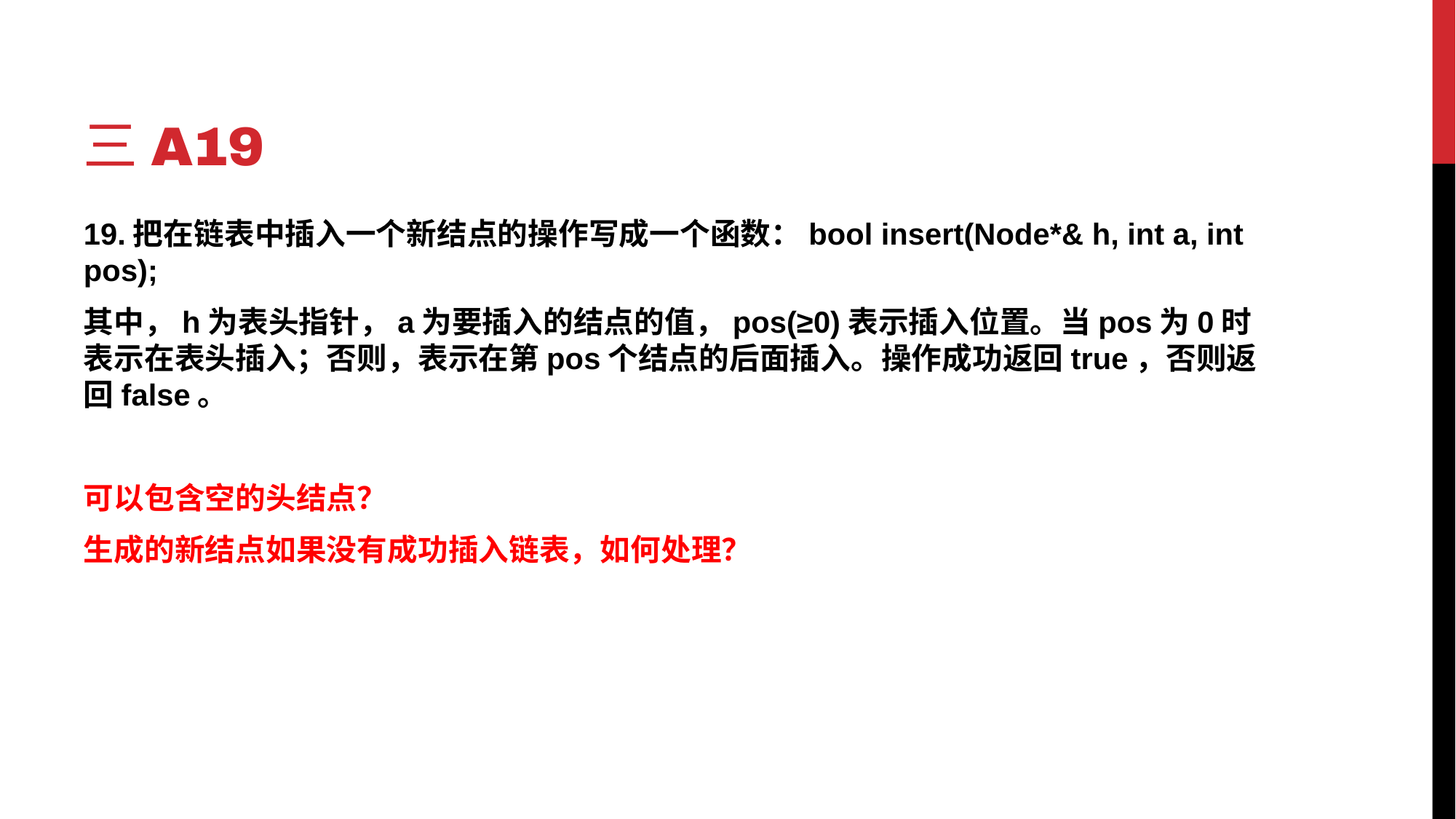

# 三a19
19.把在链表中插入一个新结点的操作写成一个函数：bool insert(Node*& h, int a, int pos);
其中，h为表头指针，a为要插入的结点的值，pos(≥0)表示插入位置。当pos为0时表示在表头插入；否则，表示在第pos个结点的后面插入。操作成功返回true，否则返回false。

可以包含空的头结点？
生成的新结点如果没有成功插入链表，如何处理？